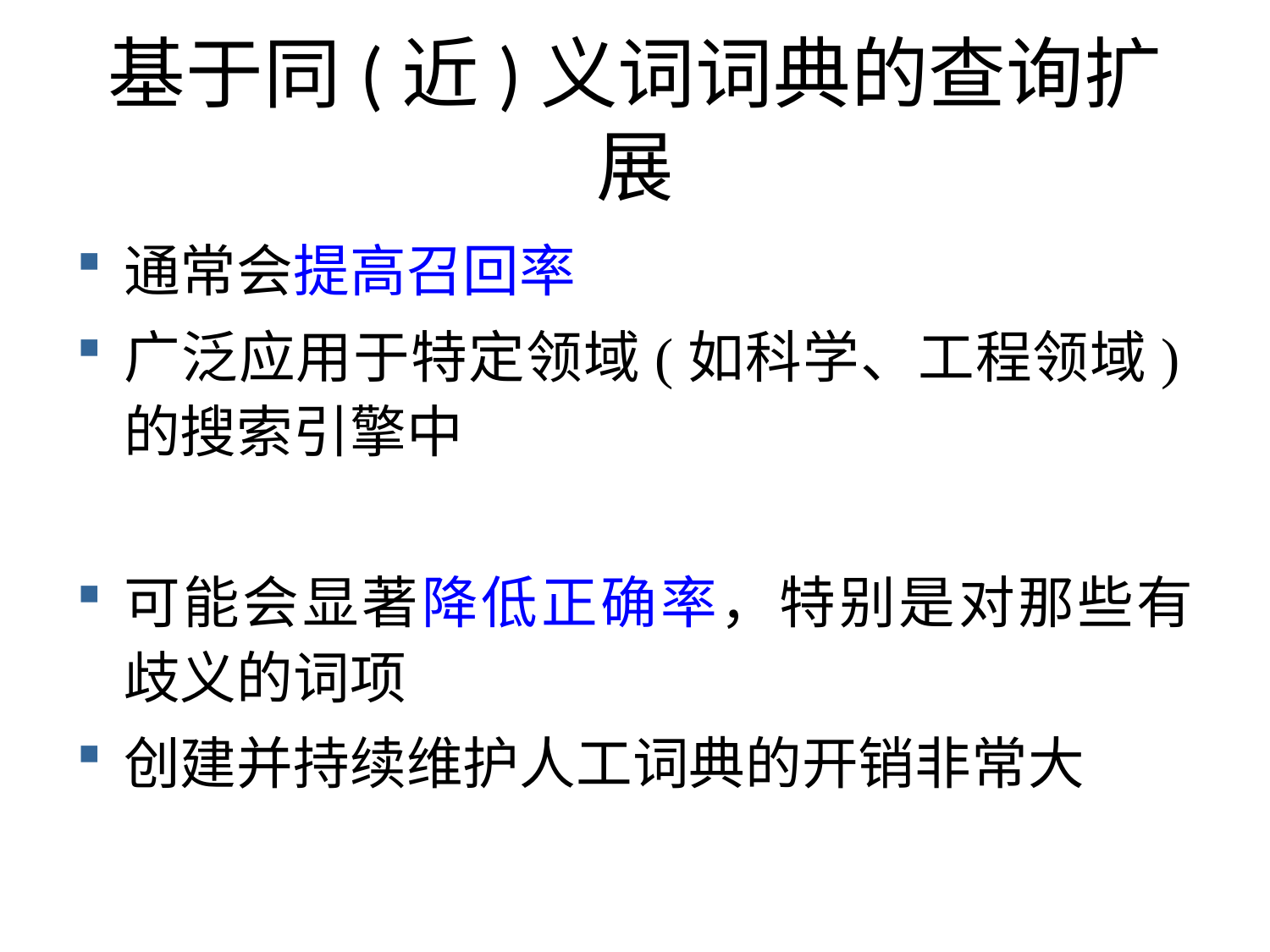

# 基于同(近)义词词典的查询扩展
通常会提高召回率
广泛应用于特定领域(如科学、工程领域)的搜索引擎中

可能会显著降低正确率，特别是对那些有歧义的词项
创建并持续维护人工词典的开销非常大